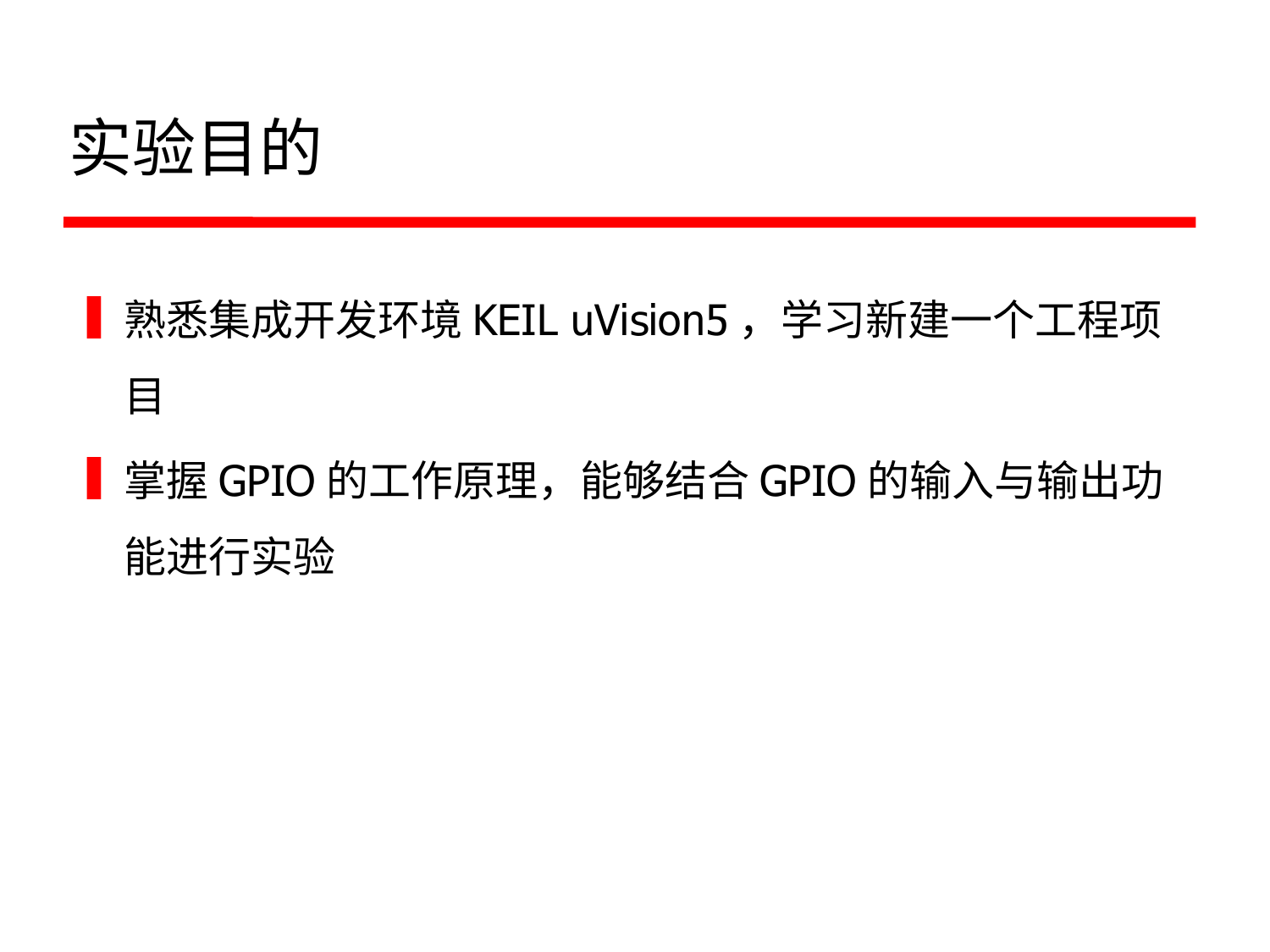

# 实验目的
熟悉集成开发环境KEIL uVision5，学习新建一个工程项目
掌握GPIO的工作原理，能够结合GPIO的输入与输出功能进行实验